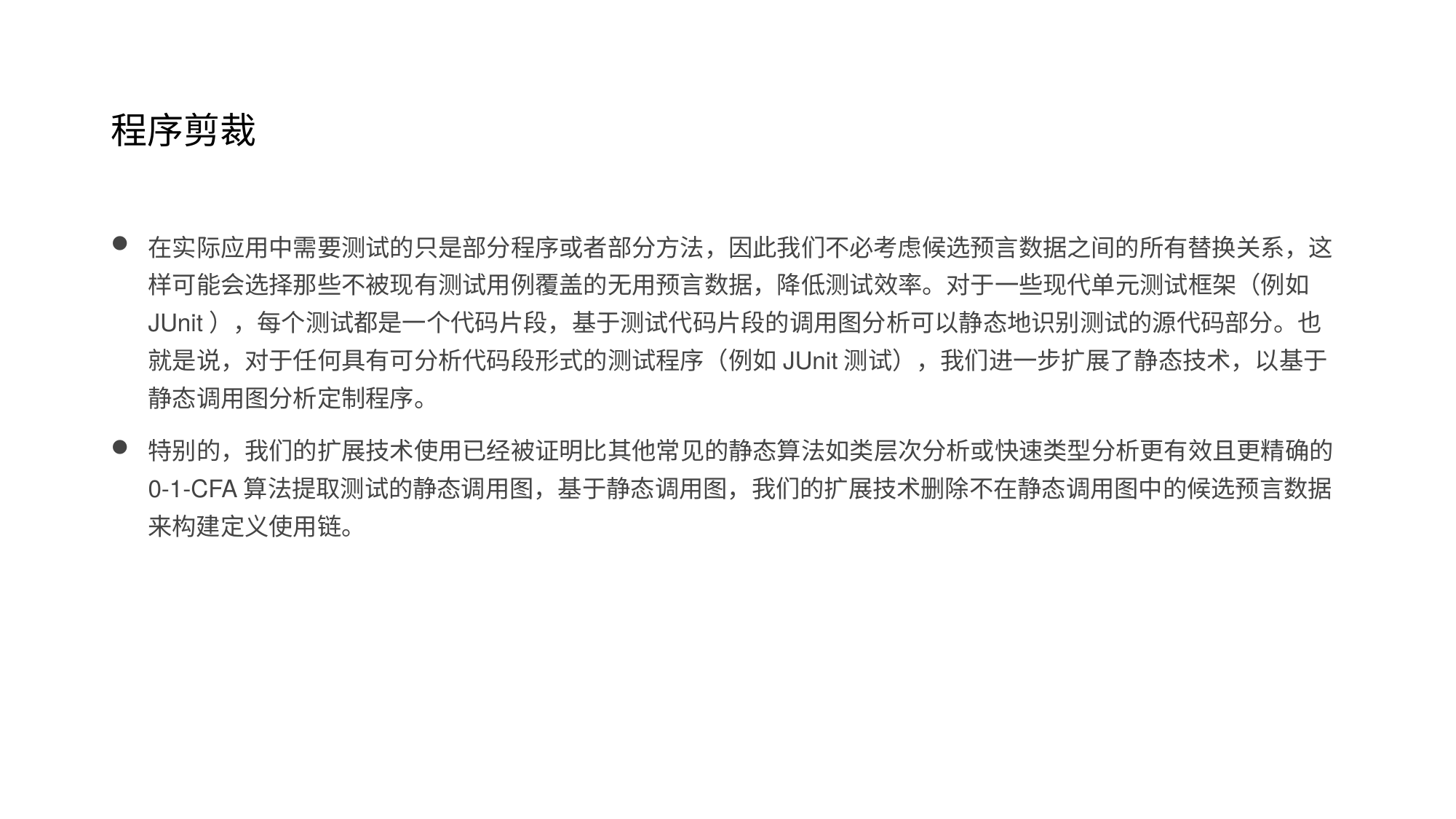

# 程序剪裁
在实际应用中需要测试的只是部分程序或者部分方法，因此我们不必考虑候选预言数据之间的所有替换关系，这样可能会选择那些不被现有测试用例覆盖的无用预言数据，降低测试效率。对于一些现代单元测试框架（例如JUnit），每个测试都是一个代码片段，基于测试代码片段的调用图分析可以静态地识别测试的源代码部分。也就是说，对于任何具有可分析代码段形式的测试程序（例如JUnit测试），我们进一步扩展了静态技术，以基于静态调用图分析定制程序。
特别的，我们的扩展技术使用已经被证明比其他常见的静态算法如类层次分析或快速类型分析更有效且更精确的0-1-CFA算法提取测试的静态调用图，基于静态调用图，我们的扩展技术删除不在静态调用图中的候选预言数据来构建定义使用链。